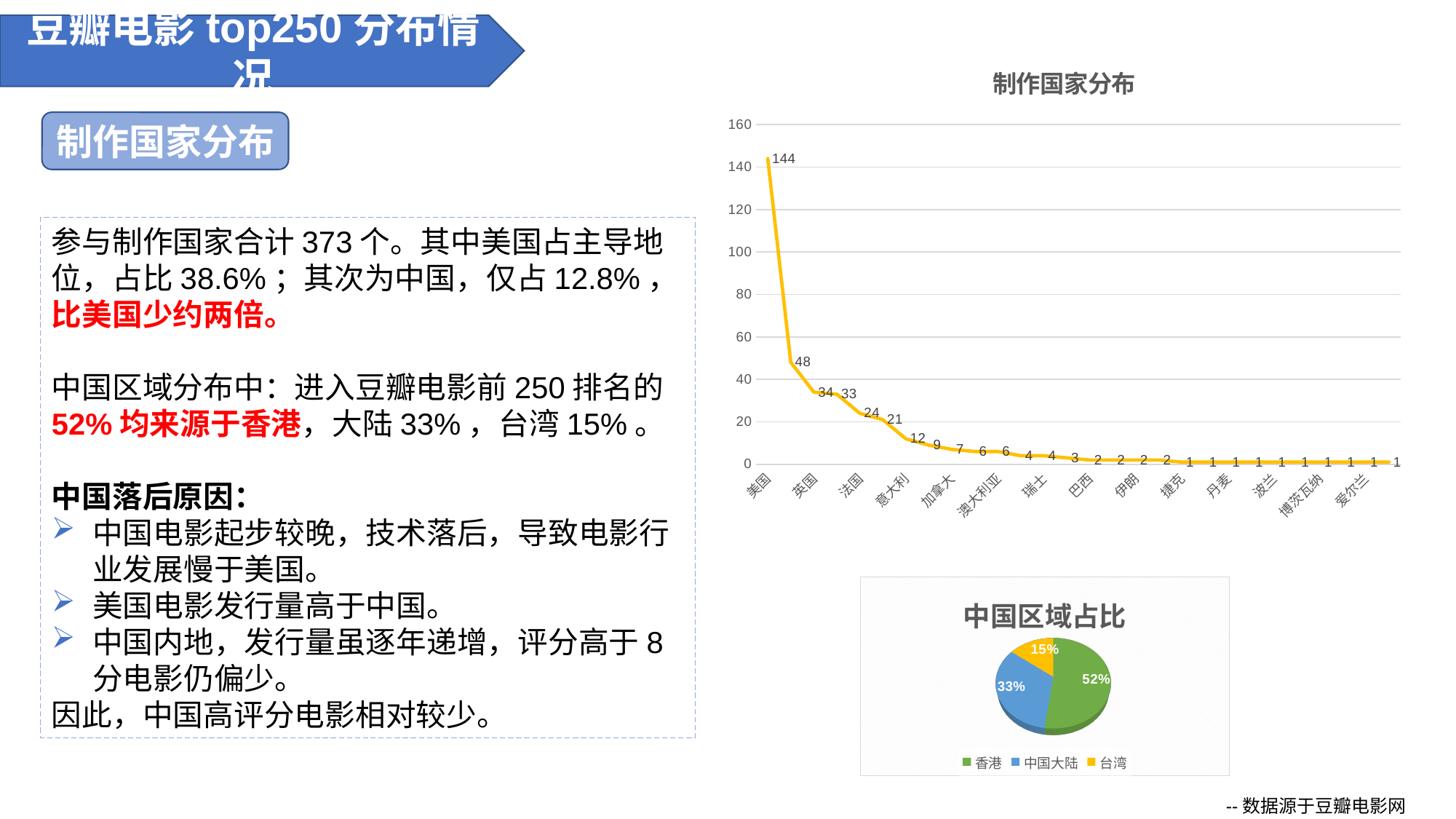

豆瓣电影top250分布情况

### Chart: 制作国家分布

| Category |  |
|---|---|
| 美国 | 144.0 |
| 中国 | 48.0 |
| 英国 | 34.0 |
| 日本 | 33.0 |
| 法国 | 24.0 |
| 德国 | 21.0 |
| 意大利 | 12.0 |
| 韩国 | 9.0 |
| 加拿大 | 7.0 |
| 西班牙 | 6.0 |
| 澳大利亚 | 6.0 |
| 印度 | 4.0 |
| 瑞士 | 4.0 |
| 新西兰 | 3.0 |
| 巴西 | 2.0 |
| 南非 | 2.0 |
| 伊朗 | 2.0 |
| 瑞典 | 2.0 |
| 捷克 | 1.0 |
| 阿根廷 | 1.0 |
| 丹麦 | 1.0 |
| 泰国 | 1.0 |
| 波兰 | 1.0 |
| 冰岛 | 1.0 |
| 博茨瓦纳 | 1.0 |
| 奥地利 | 1.0 |
| 爱尔兰 | 1.0 |
| 阿联酋 | 1.0 |
制作国家分布
参与制作国家合计373个。其中美国占主导地位，占比38.6%；其次为中国，仅占12.8%，比美国少约两倍。

中国区域分布中：进入豆瓣电影前250排名的52%均来源于香港，大陆33%，台湾15%。

中国落后原因：
中国电影起步较晚，技术落后，导致电影行业发展慢于美国。
美国电影发行量高于中国。
中国内地，发行量虽逐年递增，评分高于8分电影仍偏少。
因此，中国高评分电影相对较少。

[unsupported chart]

--数据源于豆瓣电影网